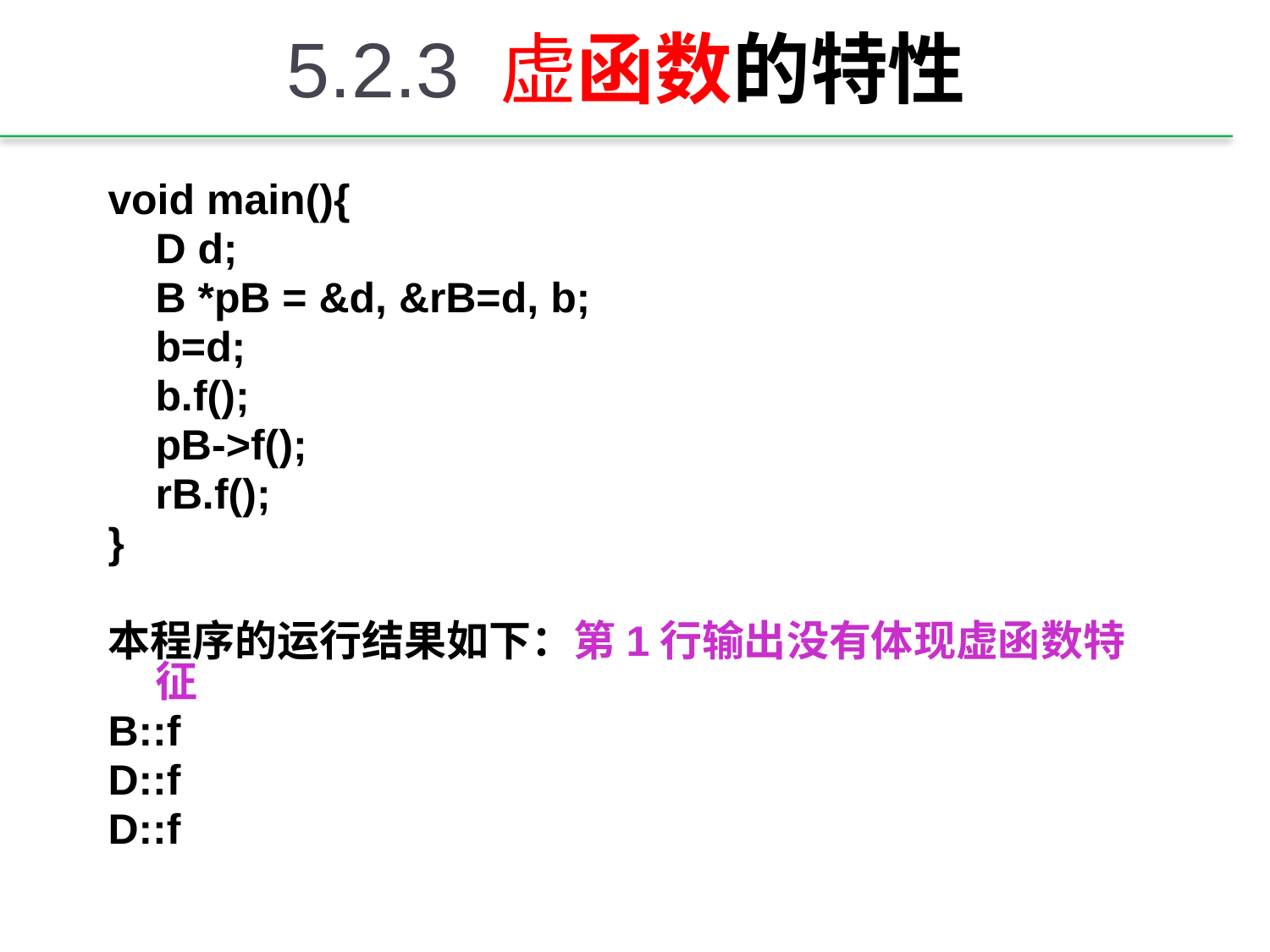

# 5.2.3 虚函数的特性
void main(){
    D d;
    B *pB = &d, &rB=d, b;
    b=d;
    b.f();
    pB->f();
    rB.f();
}

本程序的运行结果如下：第1行输出没有体现虚函数特征
B::f
D::f
D::f